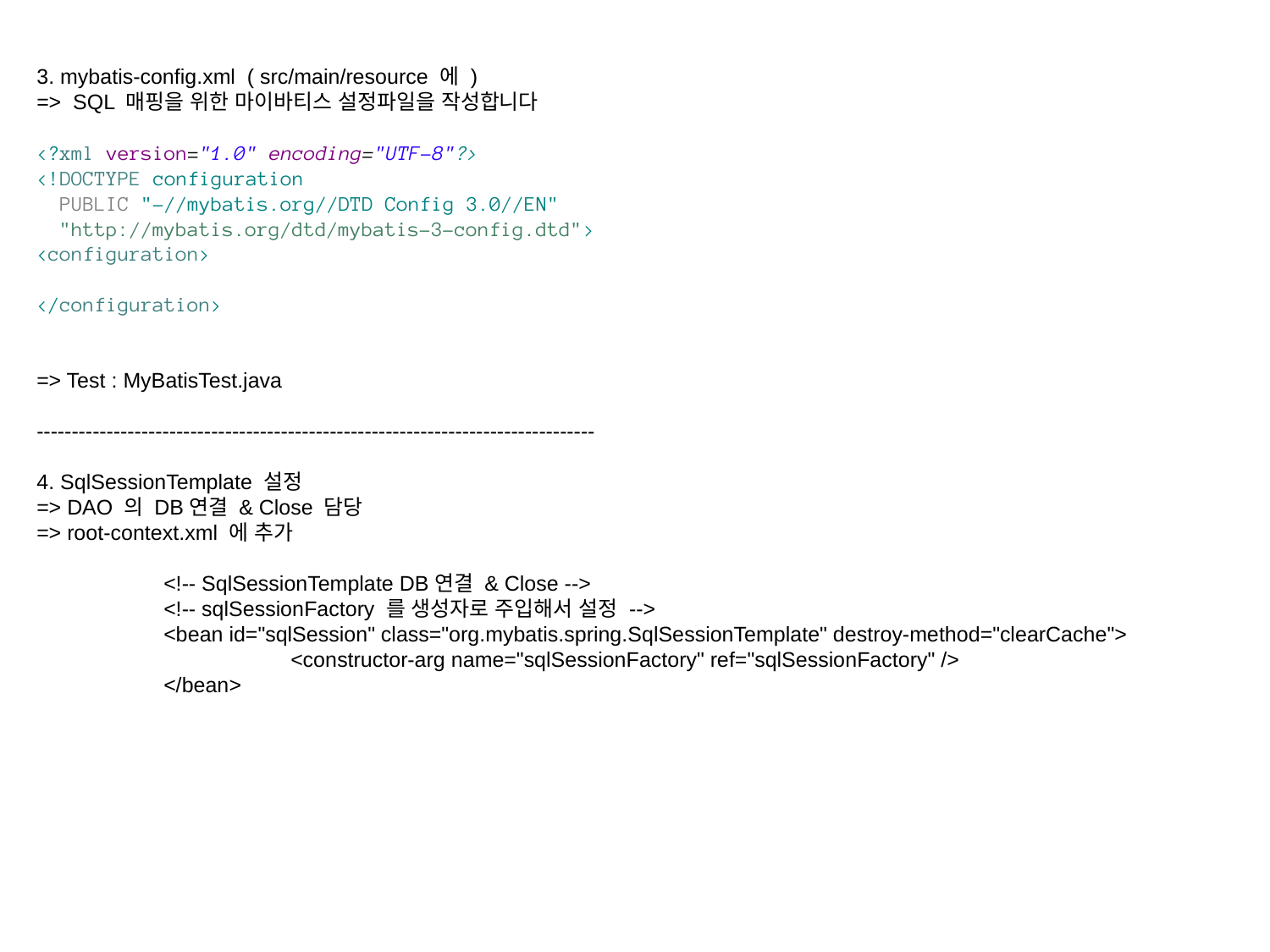

3. mybatis-config.xml  ( src/main/resource 에 )
=>  SQL 매핑을 위한 마이바티스 설정파일을 작성합니다

<?xml version="1.0" encoding="UTF-8"?>
<!DOCTYPE configuration
  PUBLIC "-//mybatis.org//DTD Config 3.0//EN"
  "http://mybatis.org/dtd/mybatis-3-config.dtd">
<configuration>

</configuration>

=> Test : MyBatisTest.java

--------------------------------------------------------------------------------

4. SqlSessionTemplate 설정
=> DAO 의 DB연결 & Close 담당
=> root-context.xml 에 추가

	<!-- SqlSessionTemplate DB연결 & Close -->
	<!-- sqlSessionFactory 를 생성자로 주입해서 설정 -->
	<bean id="sqlSession" class="org.mybatis.spring.SqlSessionTemplate" destroy-method="clearCache">
	 	<constructor-arg name="sqlSessionFactory" ref="sqlSessionFactory" />
	</bean>